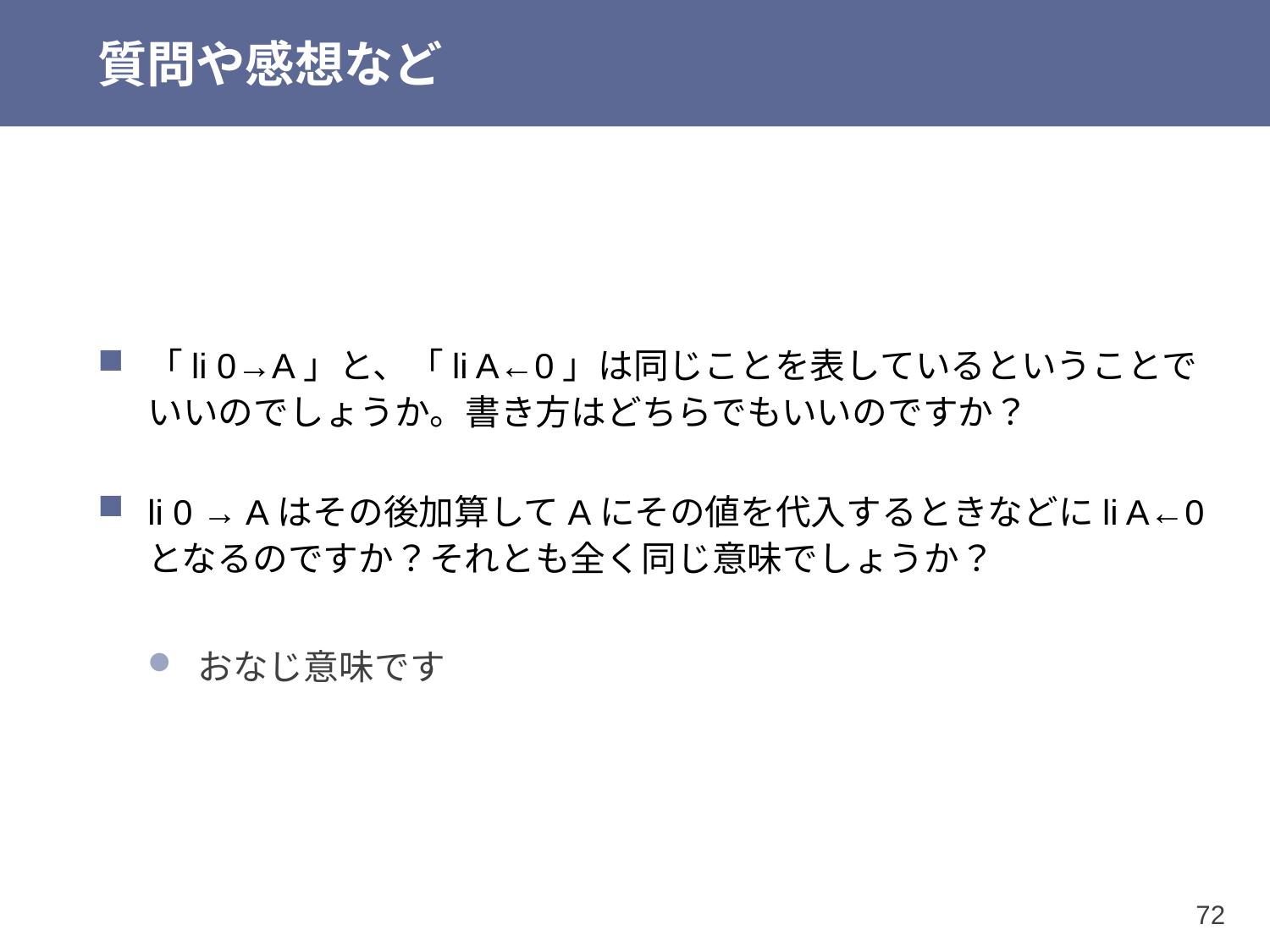

# 質問や感想など
「li 0→A」と、「li A←0」は同じことを表しているということでいいのでしょうか。書き方はどちらでもいいのですか？
li 0 → Aはその後加算してAにその値を代入するときなどにli A←0となるのですか？それとも全く同じ意味でしょうか？
おなじ意味です